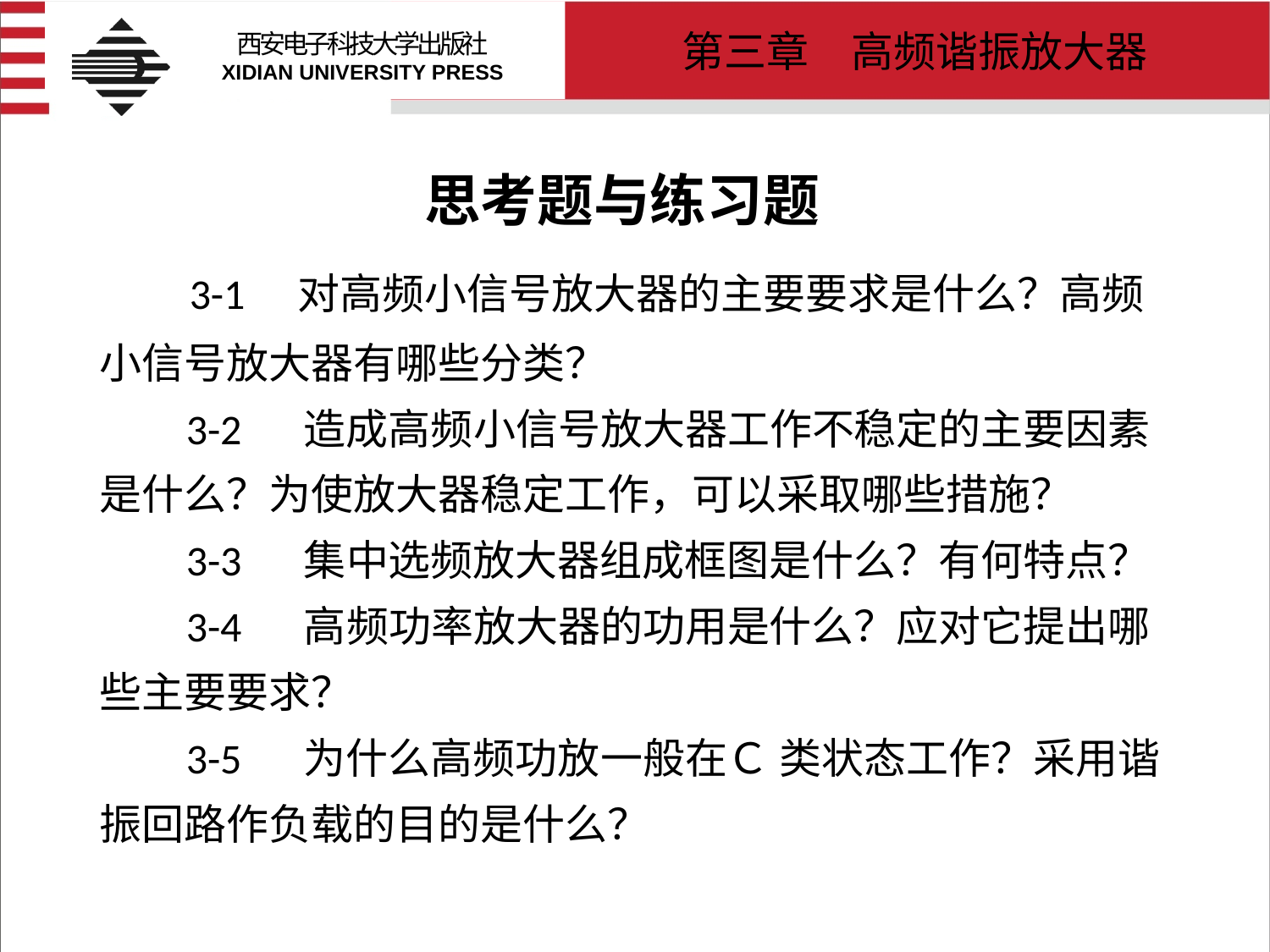

# 思考题与练习题 3-1　对高频小信号放大器的主要要求是什么？高频小信号放大器有哪些分类？ 3-2 　造成高频小信号放大器工作不稳定的主要因素是什么？为使放大器稳定工作，可以采取哪些措施？ 3-3 　集中选频放大器组成框图是什么？有何特点？ 3-4 　高频功率放大器的功用是什么？应对它提出哪些主要要求？ 3-5 　为什么高频功放一般在Ｃ 类状态工作？采用谐振回路作负载的目的是什么？